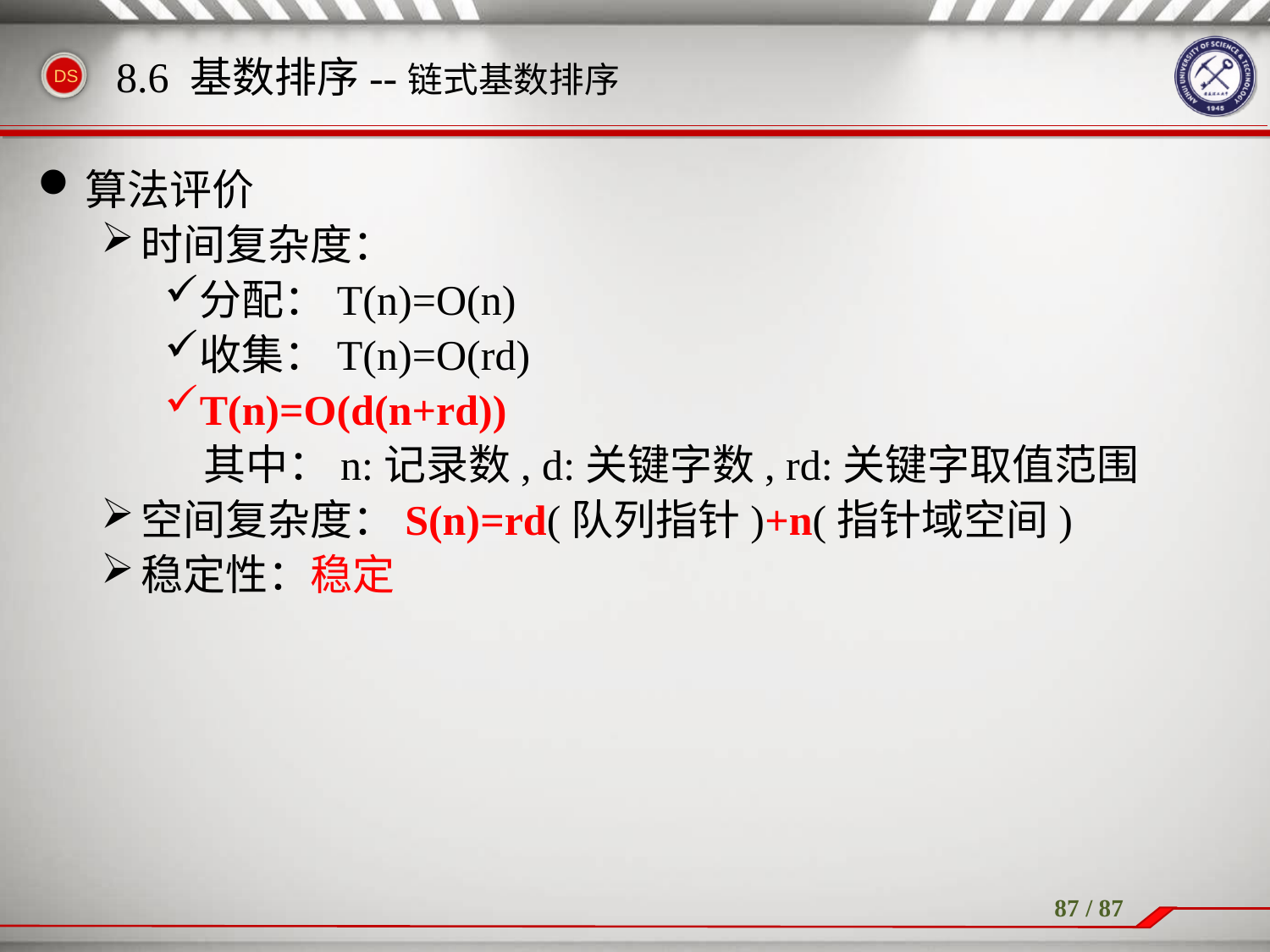

算法评价
时间复杂度：
分配：T(n)=O(n)
收集：T(n)=O(rd)
T(n)=O(d(n+rd))
   其中：n:记录数, d:关键字数, rd:关键字取值范围
空间复杂度：S(n)=rd(队列指针)+n(指针域空间)
稳定性：稳定

8.6 基数排序--链式基数排序